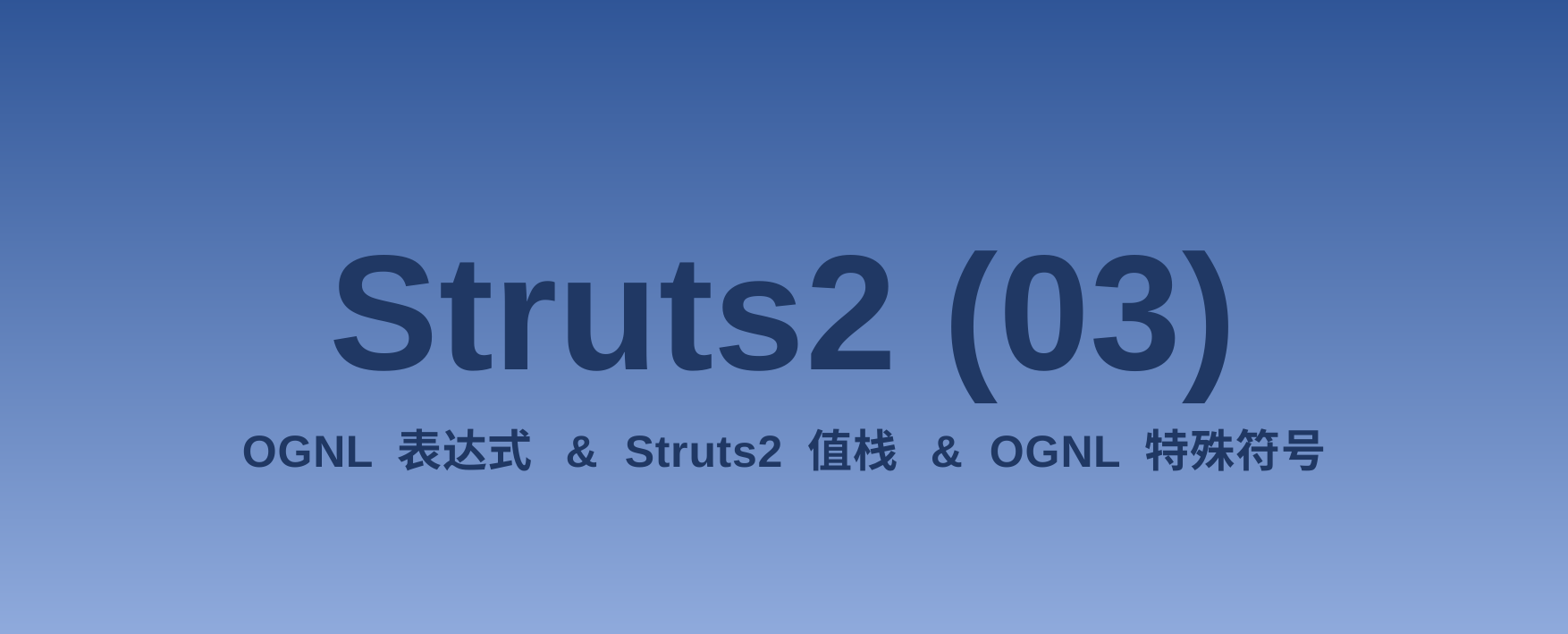

# Struts2 (03)
OGNL 表达式  &  Struts2 值栈  &  OGNL 特殊符号